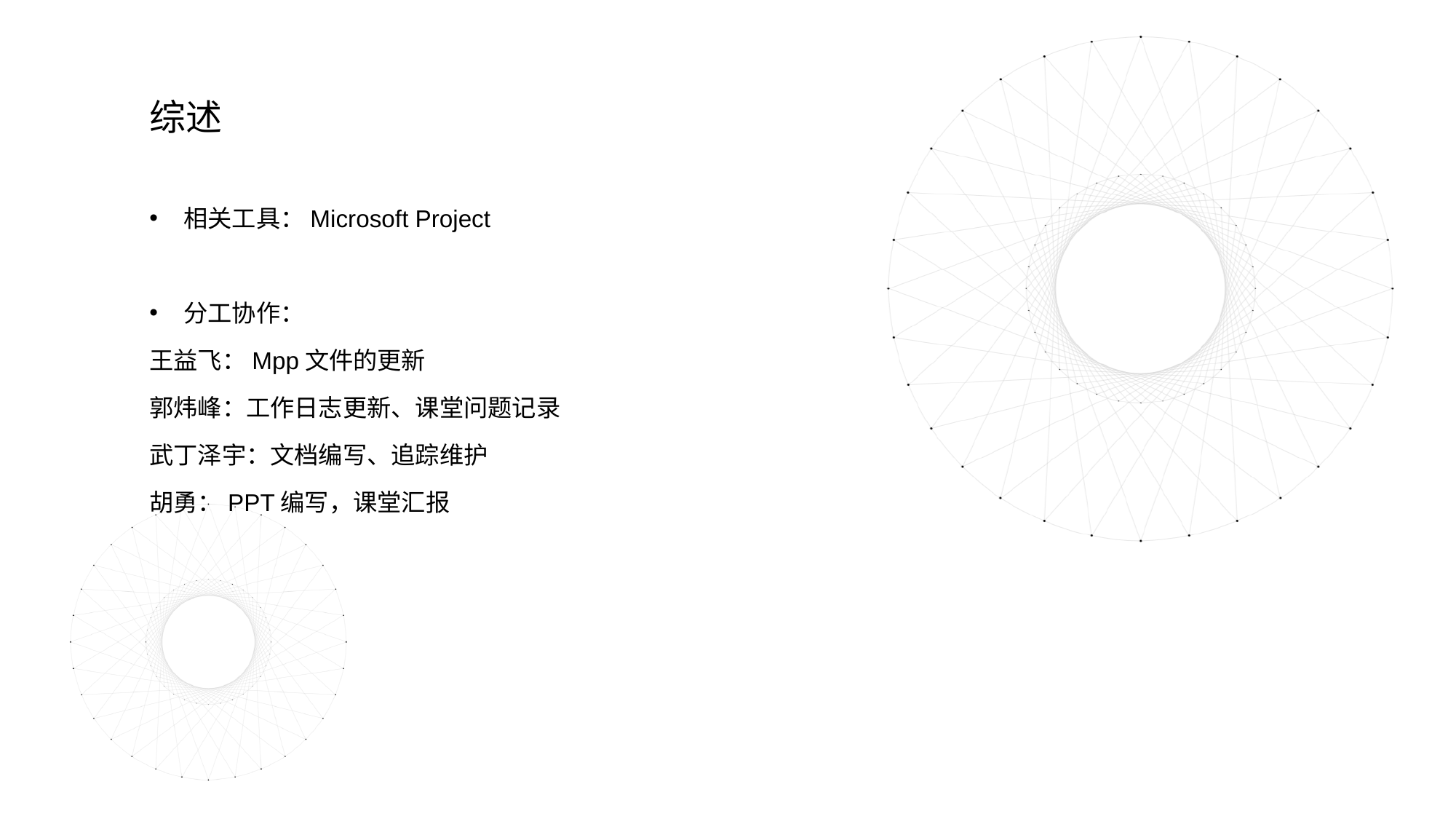

综述
相关工具：Microsoft Project

分工协作：
王益飞：Mpp文件的更新
郭炜峰：工作日志更新、课堂问题记录
武丁泽宇：文档编写、追踪维护
胡勇：PPT编写，课堂汇报